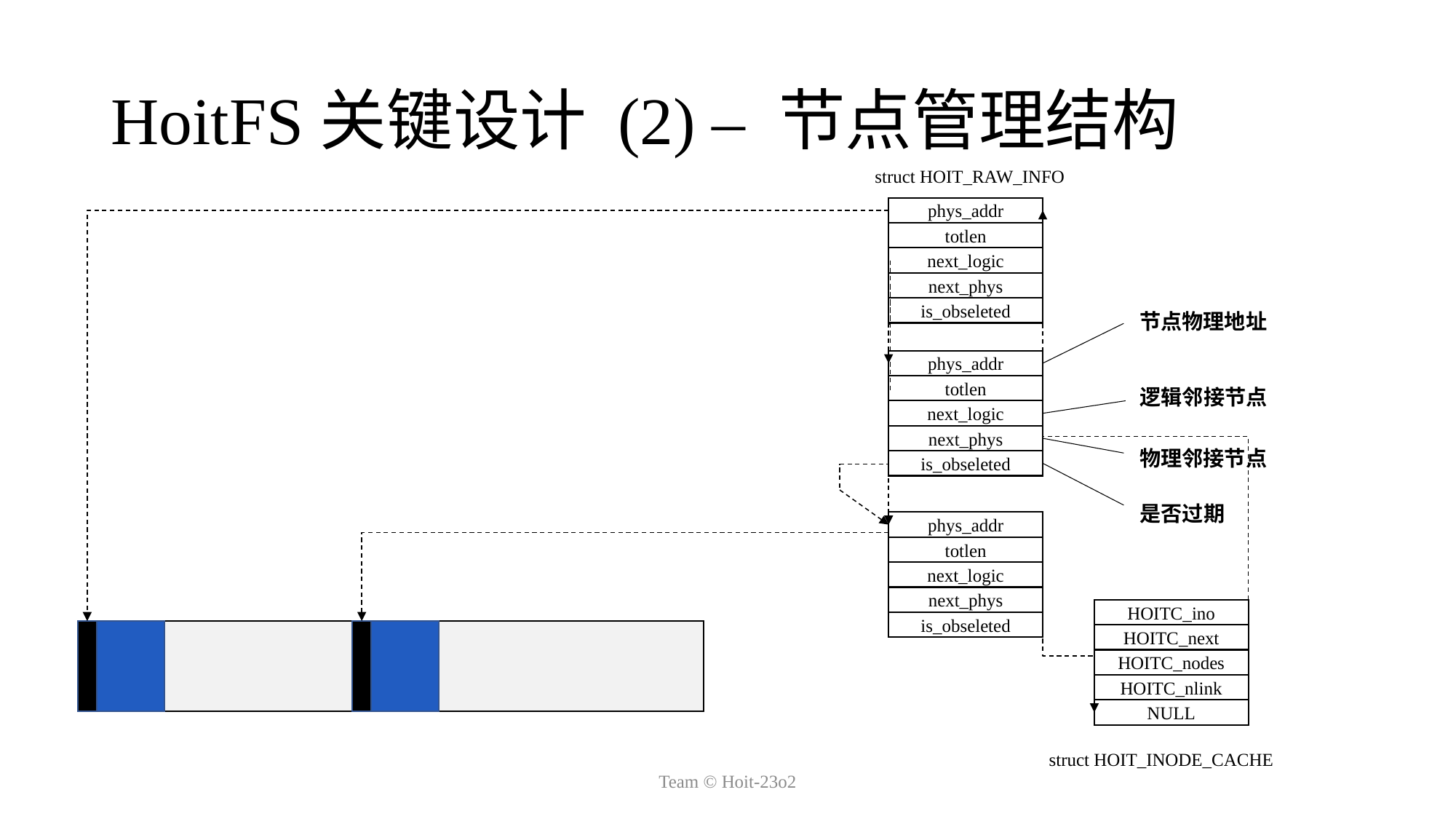

# HoitFS关键设计 (2) – 节点管理结构
struct HOIT_RAW_INFO
phys_addr
totlen
next_logic
next_phys
is_obseleted
节点物理地址
phys_addr
totlen
next_logic
next_phys
is_obseleted
逻辑邻接节点
物理邻接节点
是否过期
phys_addr
totlen
next_logic
next_phys
is_obseleted
HOITC_ino
HOITC_next
HOITC_nodes
HOITC_nlink
NULL
struct HOIT_INODE_CACHE

Team © Hoit-23o2